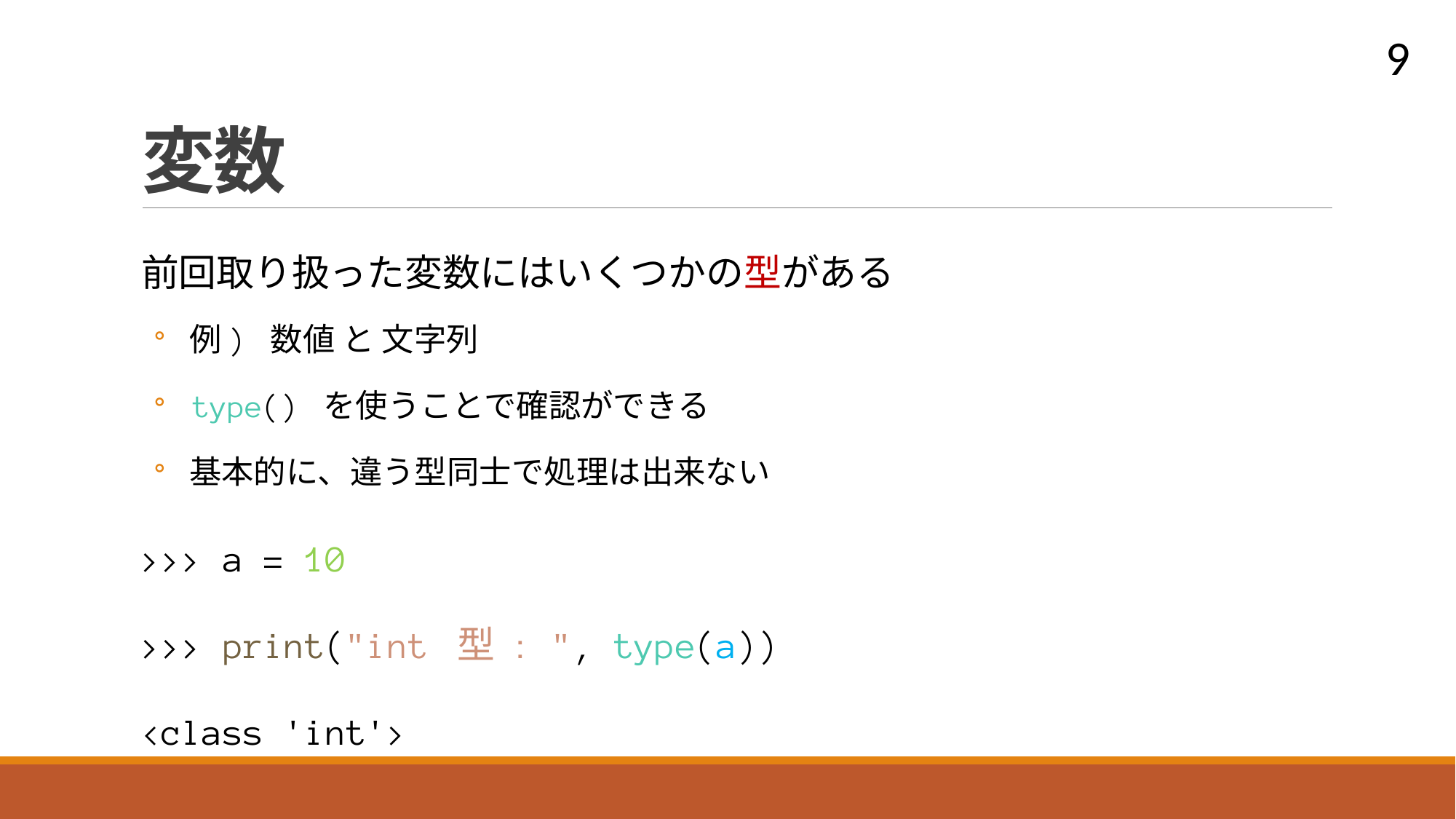

# 変数
9
前回取り扱った変数にはいくつかの型がある
 例) 数値 と 文字列
 type() を使うことで確認ができる
 基本的に、違う型同士で処理は出来ない
>>> a = 10
>>> print("int 型 : ", type(a))
<class 'int'>